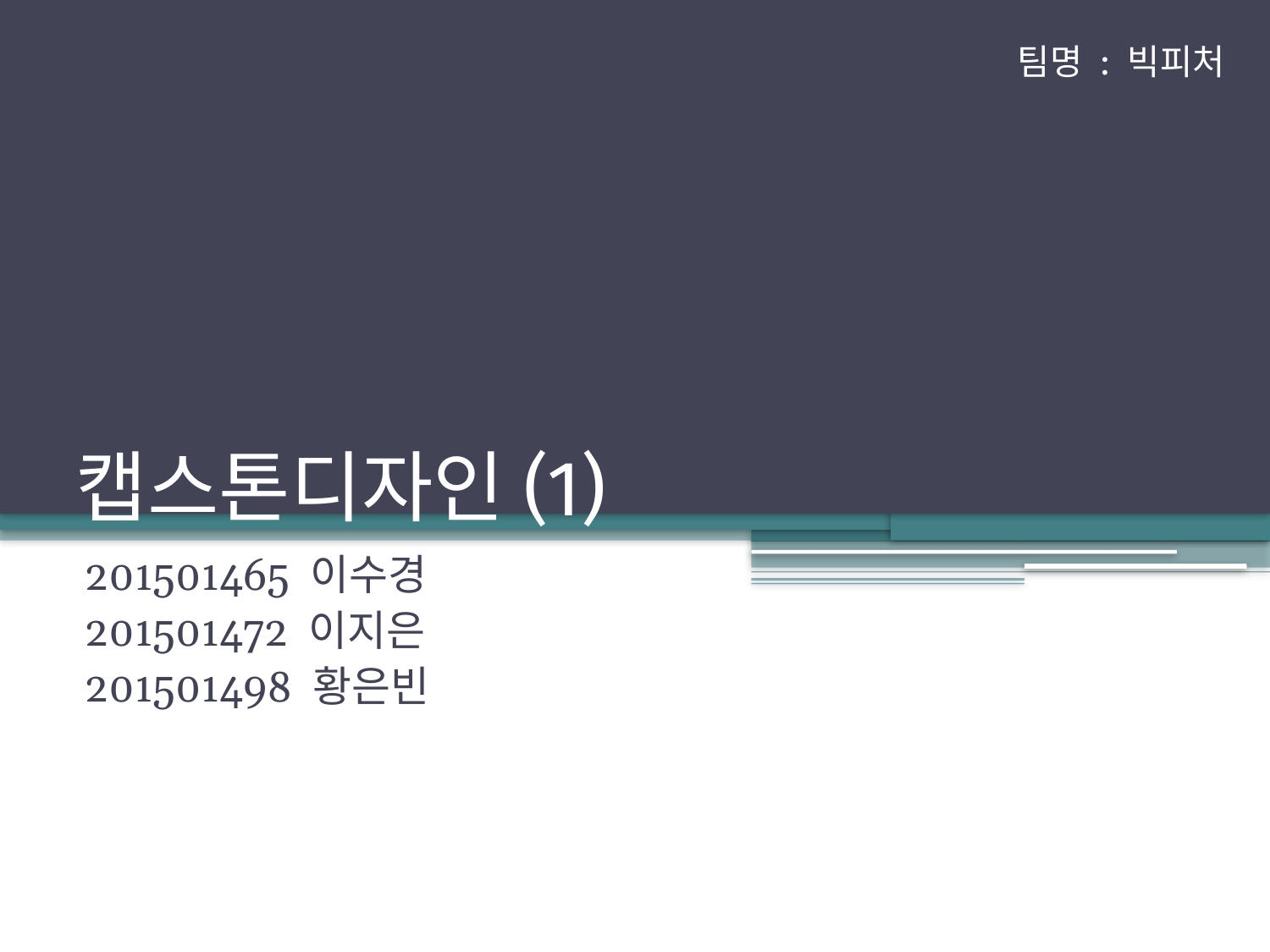

팀명 : 빅피처
# 캡스톤디자인(1)
201501465 이수경
201501472 이지은
201501498 황은빈